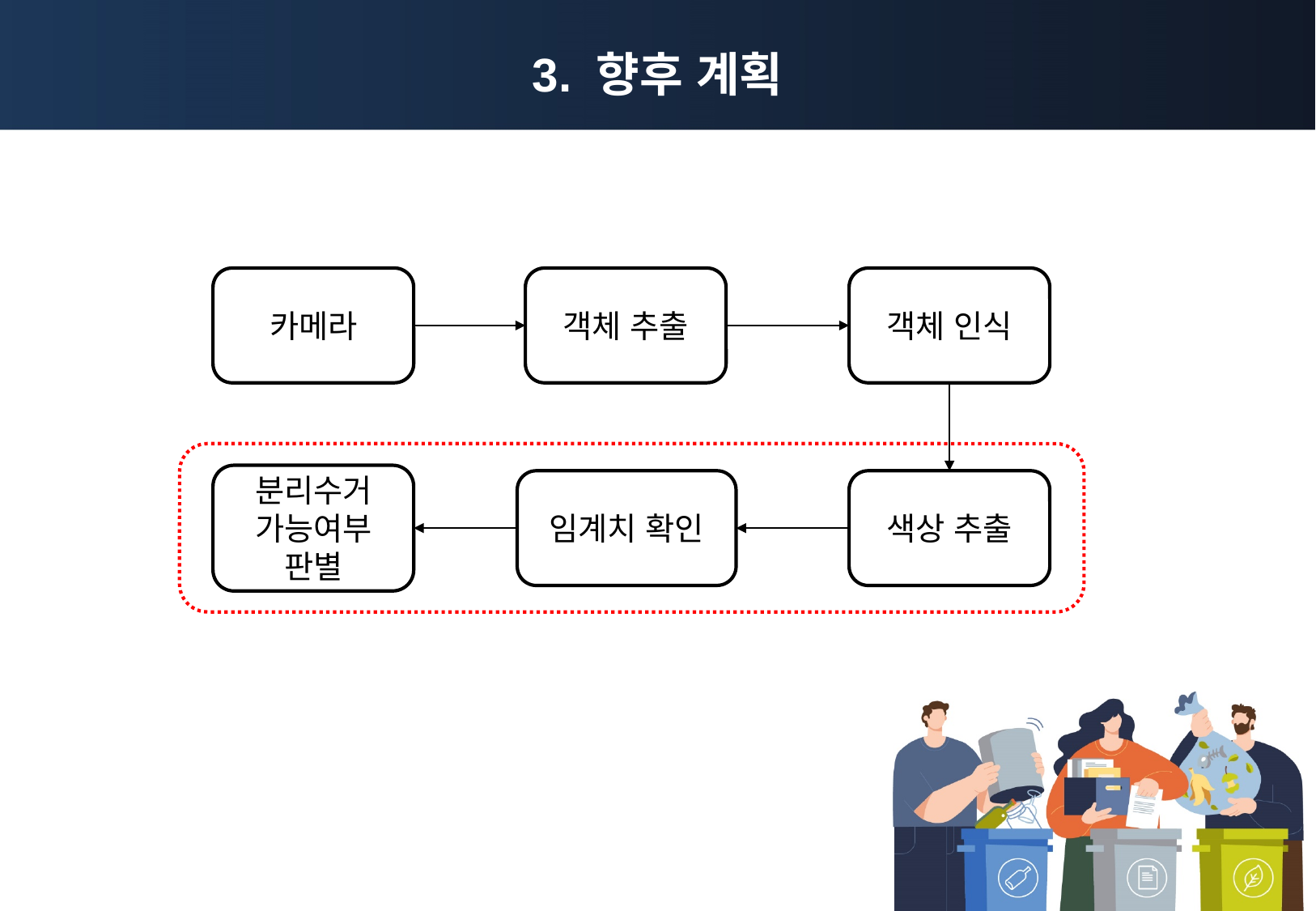

3. 향후 계획
카메라
객체 추출
객체 인식

분리수거 가능여부 판별
임계치 확인
색상 추출